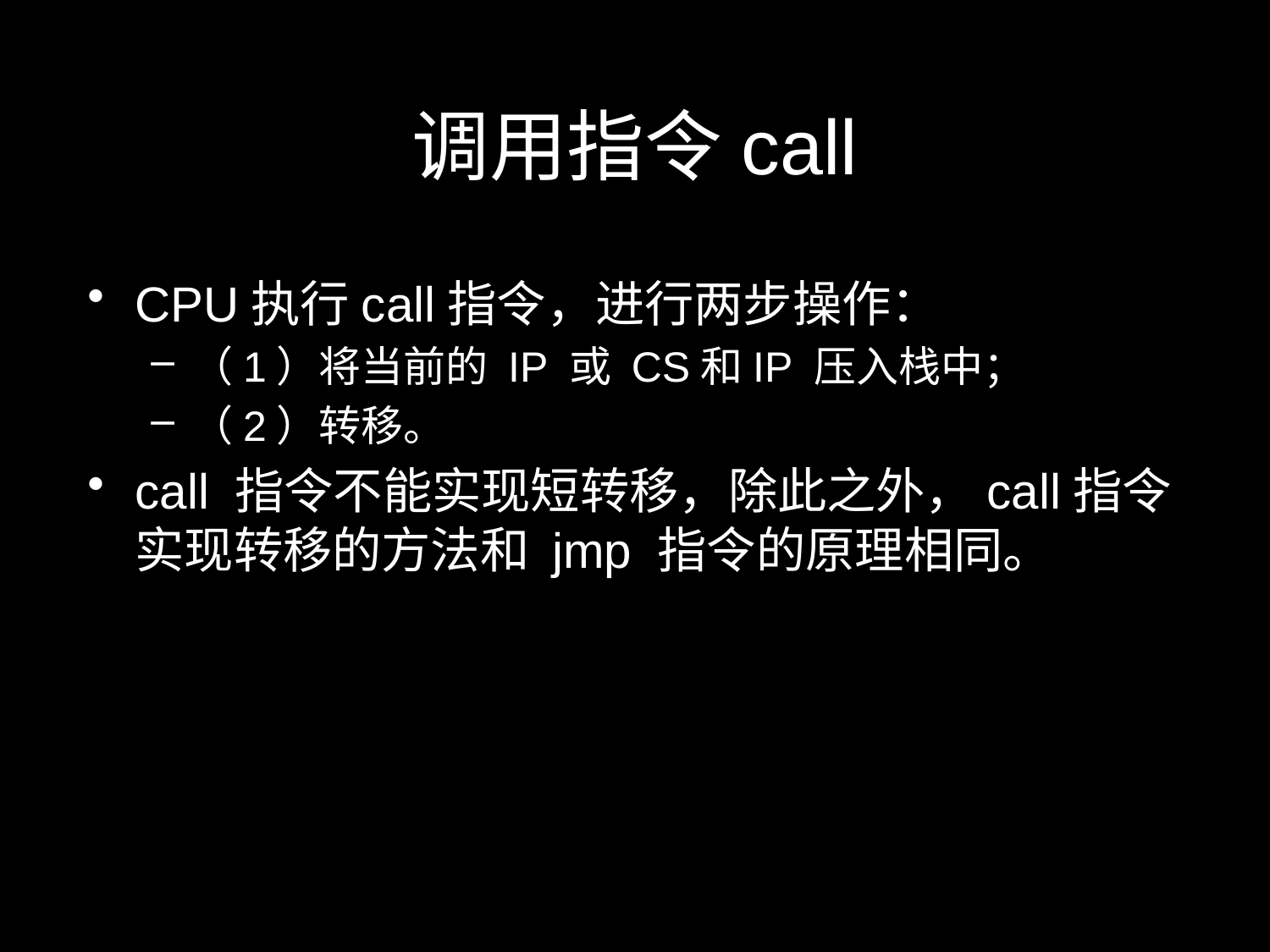

# 调用指令call
CPU执行call指令，进行两步操作：
（1）将当前的 IP 或 CS和IP 压入栈中；
（2）转移。
call 指令不能实现短转移，除此之外，call指令实现转移的方法和 jmp 指令的原理相同。